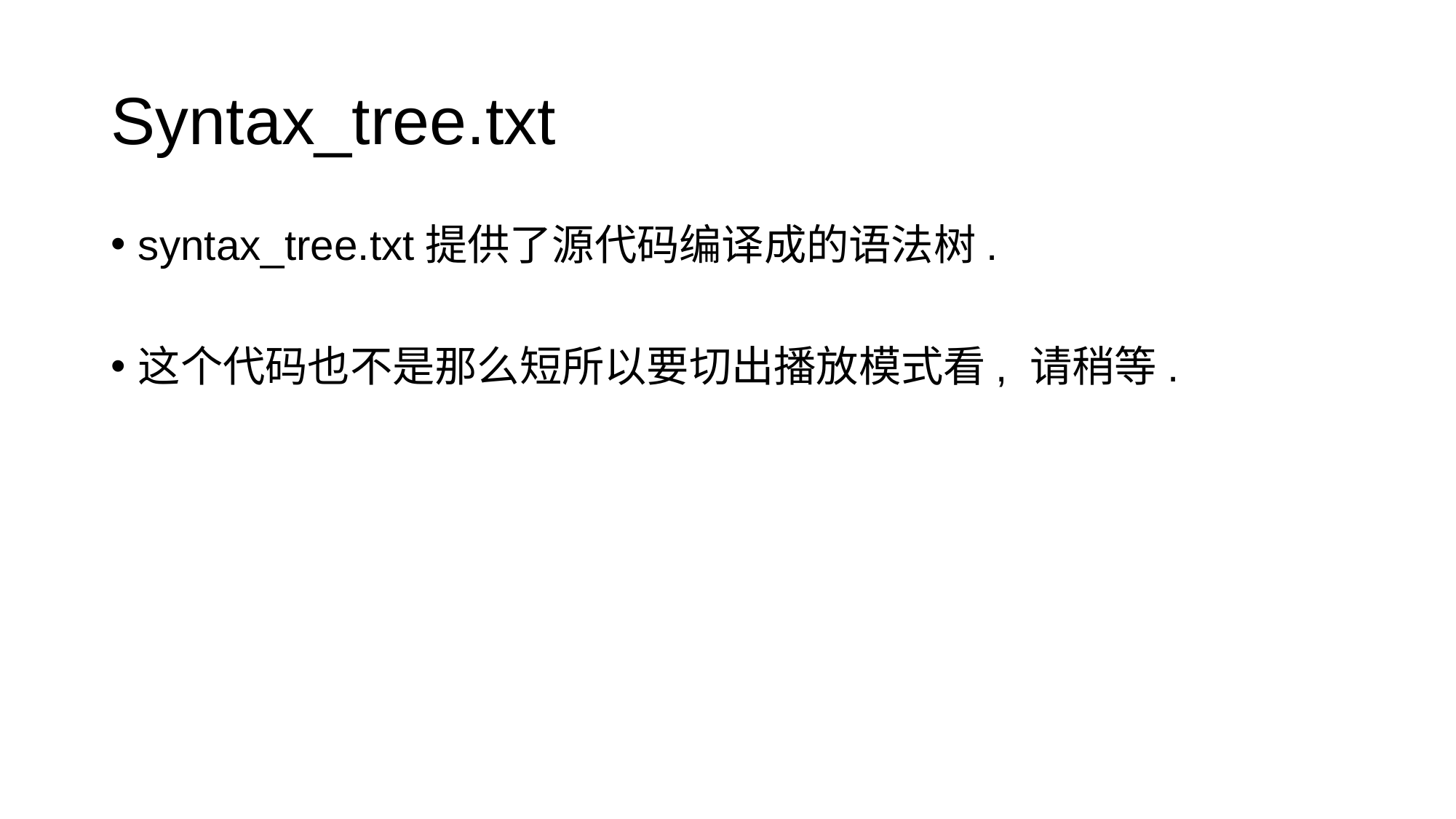

# Syntax_tree.txt
syntax_tree.txt提供了源代码编译成的语法树.

这个代码也不是那么短所以要切出播放模式看, 请稍等.